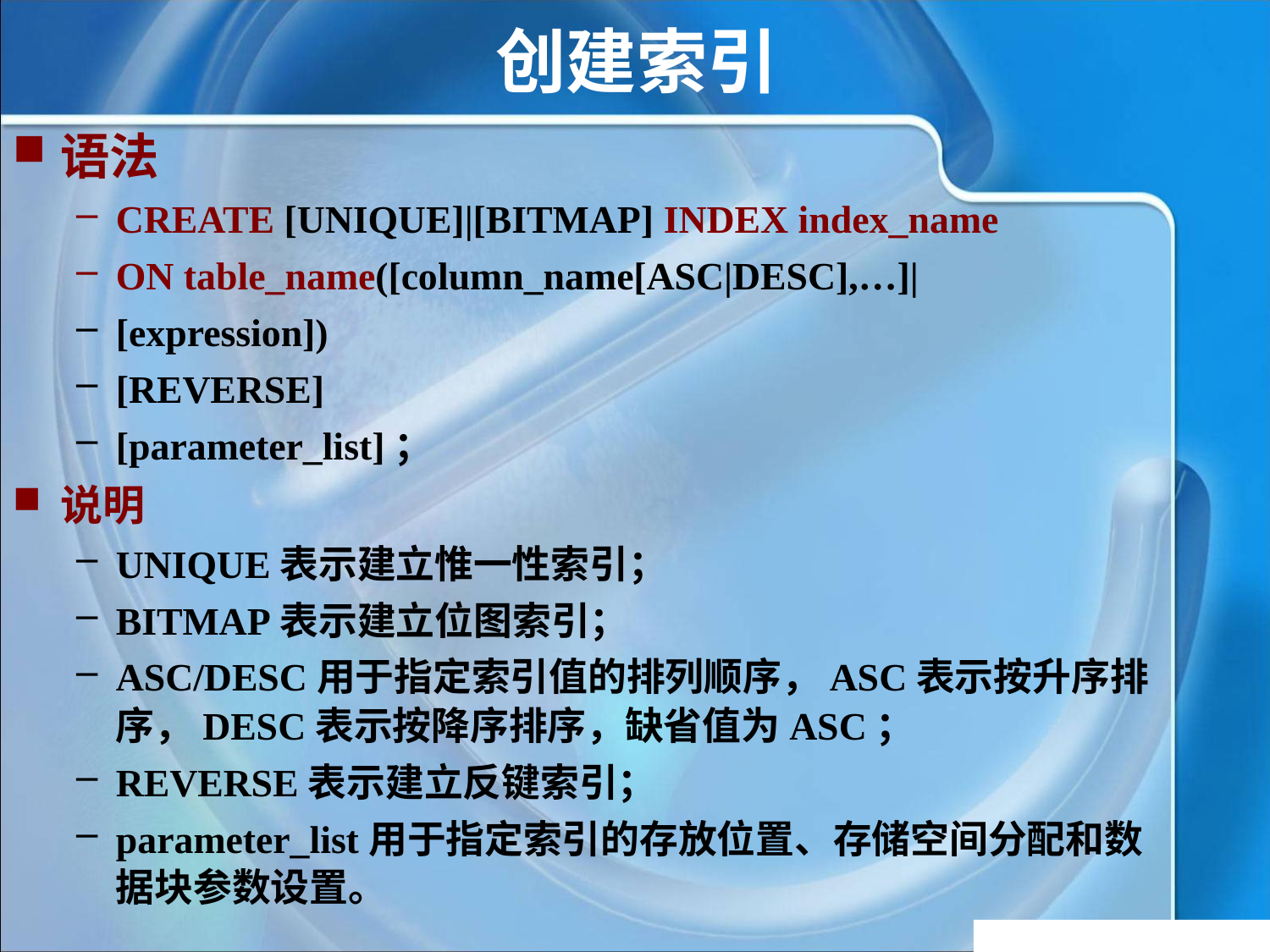

# 创建索引
语法
CREATE [UNIQUE]|[BITMAP] INDEX index_name
ON table_name([column_name[ASC|DESC],…]|
[expression])
[REVERSE]
[parameter_list]；
说明
UNIQUE表示建立惟一性索引；
BITMAP表示建立位图索引；
ASC/DESC用于指定索引值的排列顺序，ASC表示按升序排序，DESC表示按降序排序，缺省值为ASC；
REVERSE表示建立反键索引；
parameter_list用于指定索引的存放位置、存储空间分配和数据块参数设置。
87